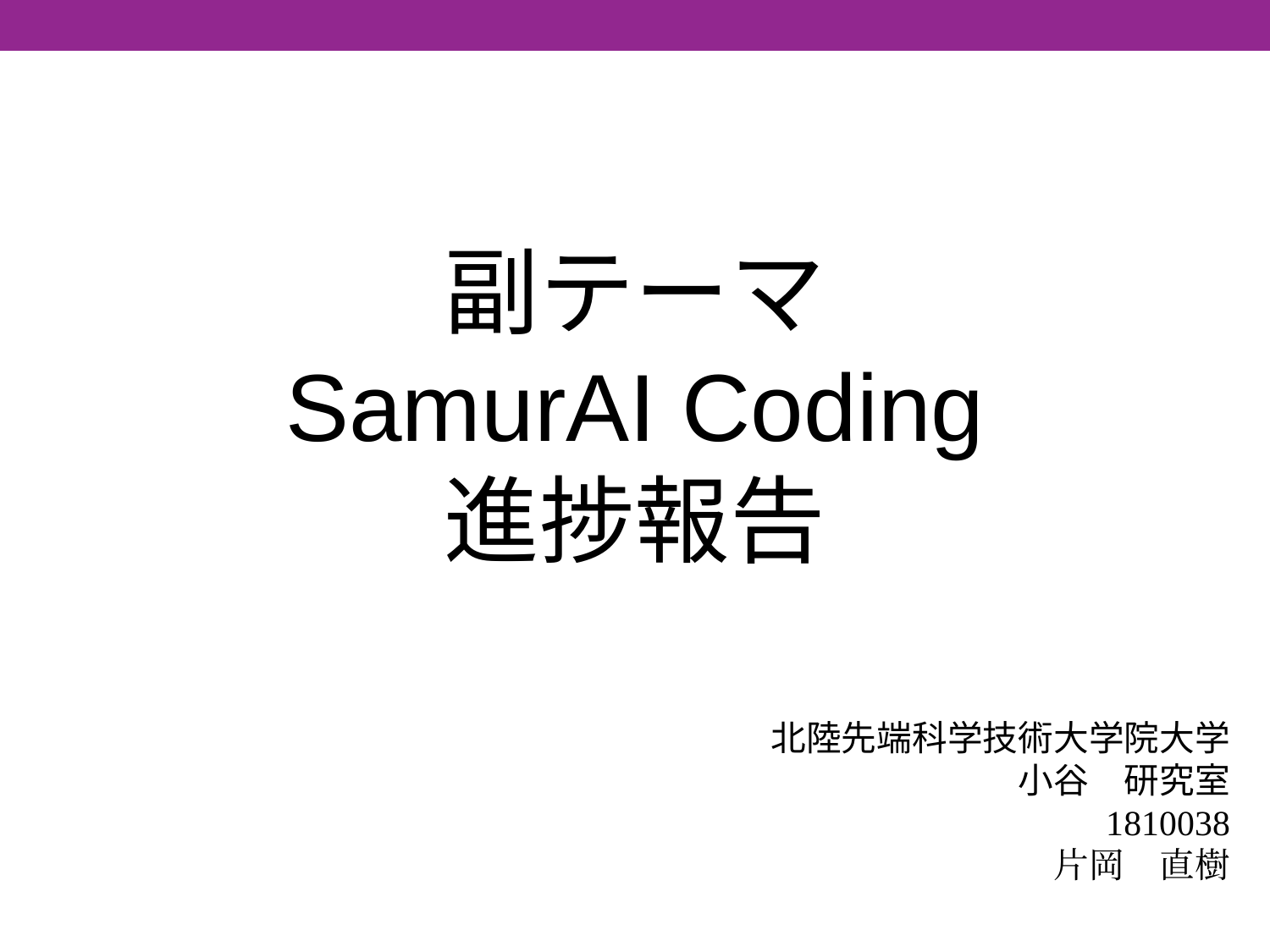

副テーマ
SamurAI Coding
進捗報告
北陸先端科学技術大学院大学
小谷　研究室
1810038
片岡　直樹